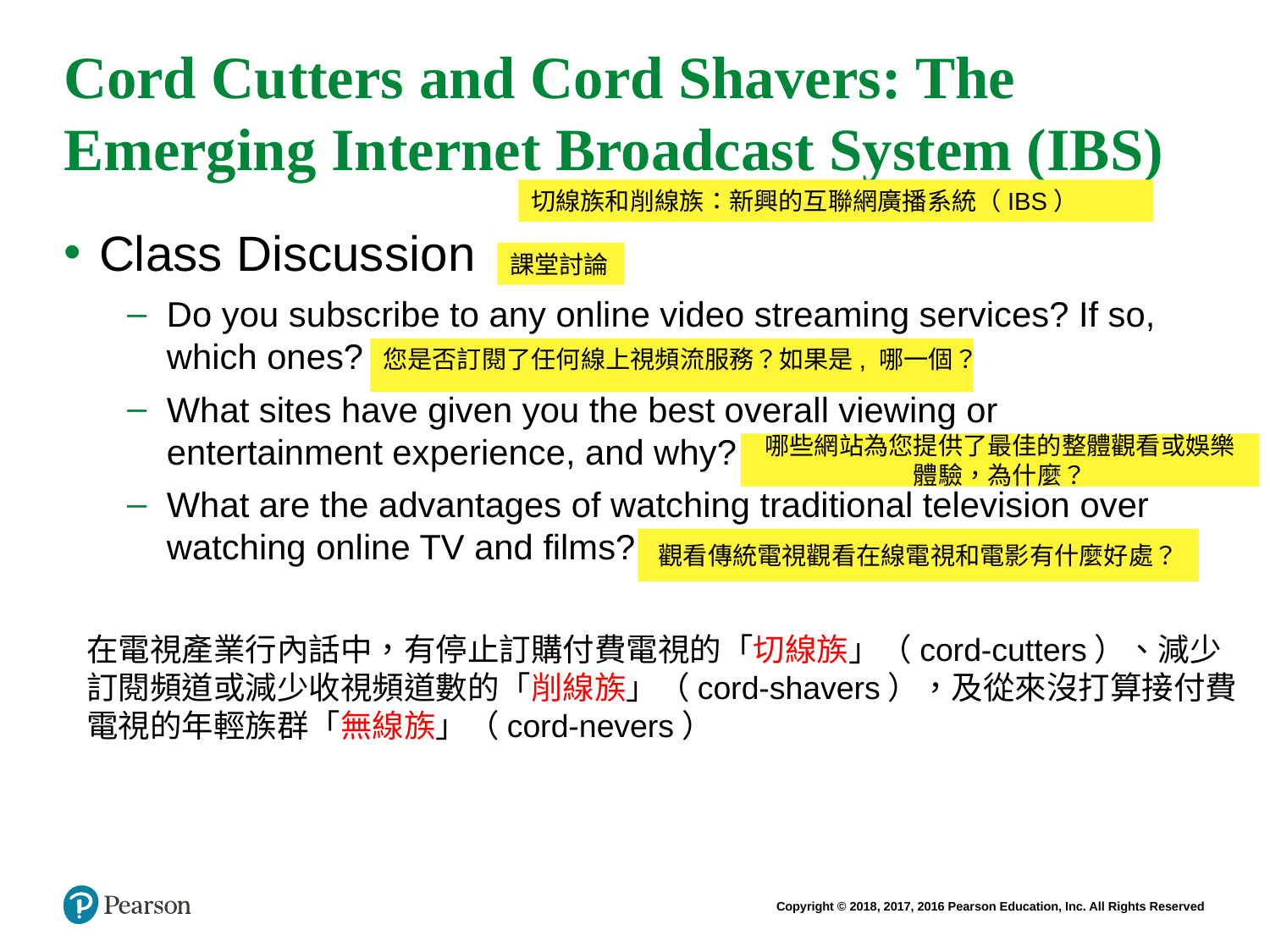

# Cord Cutters and Cord Shavers: The Emerging Internet Broadcast System (IBS)
切線族和削線族：新興的互聯網廣播系統（IBS）
Class Discussion
Do you subscribe to any online video streaming services? If so, which ones?
What sites have given you the best overall viewing or entertainment experience, and why?
What are the advantages of watching traditional television over watching online TV and films?
課堂討論

您是否訂閱了任何線上視頻流服務？如果是, 哪一個？

哪些網站為您提供了最佳的整體觀看或娛樂體驗，為什麼？
觀看傳統電視觀看在線電視和電影有什麼好處？
在電視產業行內話中，有停止訂購付費電視的「切線族」（cord-cutters）、減少訂閱頻道或減少收視頻道數的「削線族」（cord-shavers），及從來沒打算接付費電視的年輕族群「無線族」（cord-nevers）